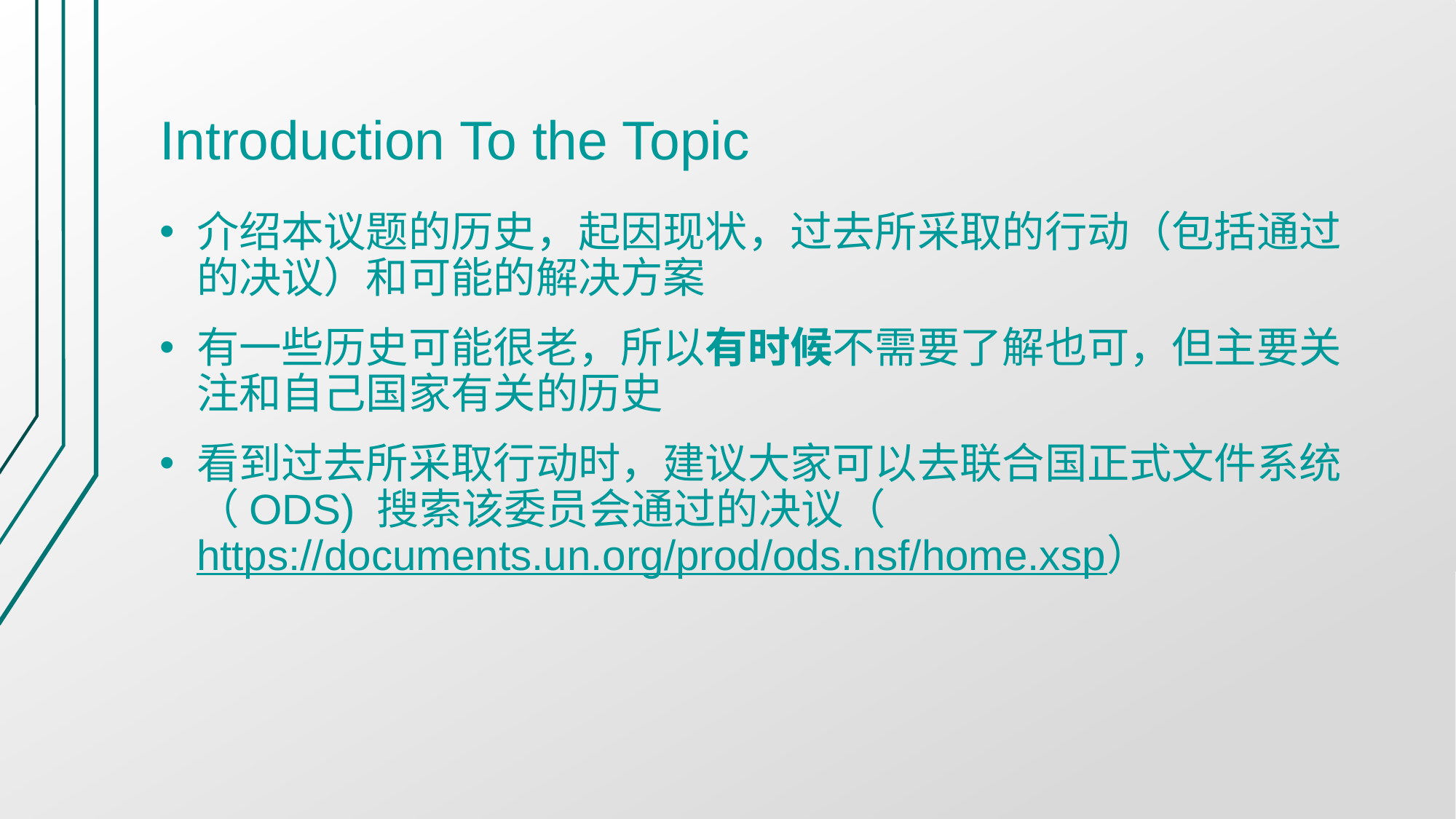

# Introduction To the Topic
介绍本议题的历史，起因现状，过去所采取的行动（包括通过的决议）和可能的解决方案
有一些历史可能很老，所以有时候不需要了解也可，但主要关注和自己国家有关的历史
看到过去所采取行动时，建议大家可以去联合国正式文件系统（ODS) 搜索该委员会通过的决议（ https://documents.un.org/prod/ods.nsf/home.xsp）